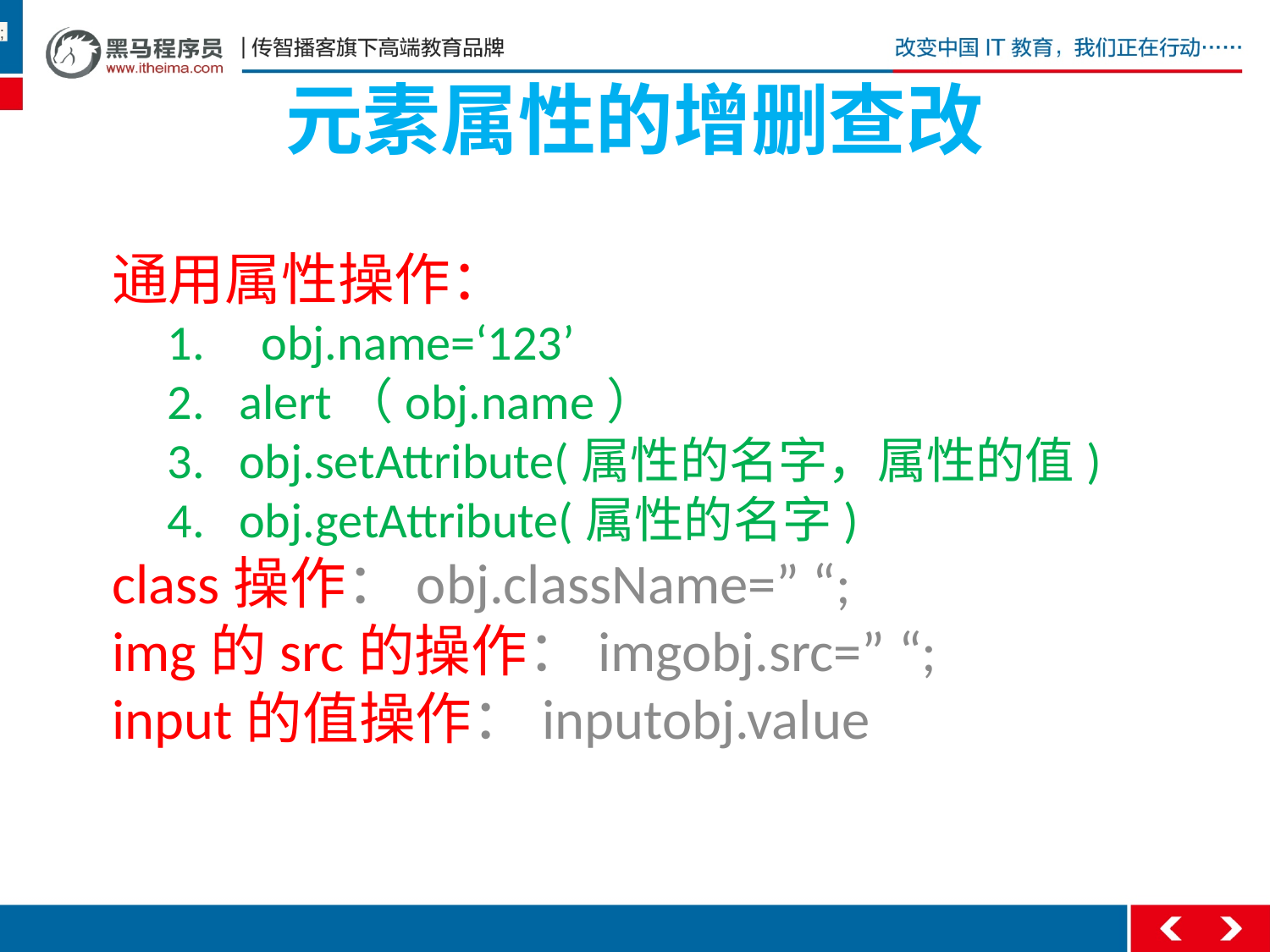

;
# 元素属性的增删查改
通用属性操作：
  obj.name=‘123’
alert（obj.name）
obj.setAttribute(属性的名字，属性的值)
obj.getAttribute(属性的名字)
class操作：obj.className=” “;
img的src的操作：imgobj.src=” “;
input的值操作：inputobj.value